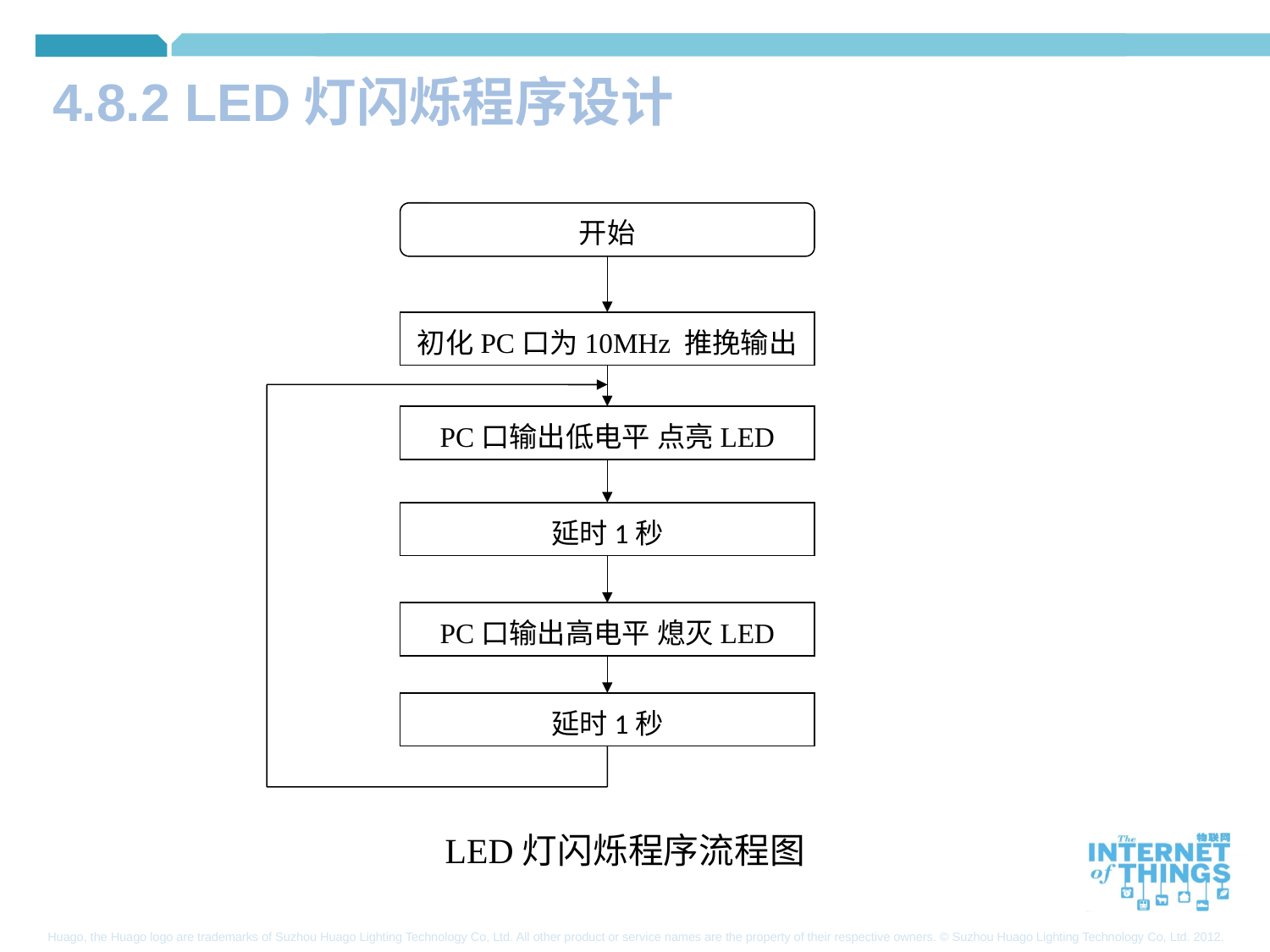

4.8.2 LED灯闪烁程序设计
开始
初化PC口为10MHz 推挽输出
PC口输出低电平 点亮LED
延时1秒
PC口输出高电平 熄灭LED

延时1秒
LED灯闪烁程序流程图